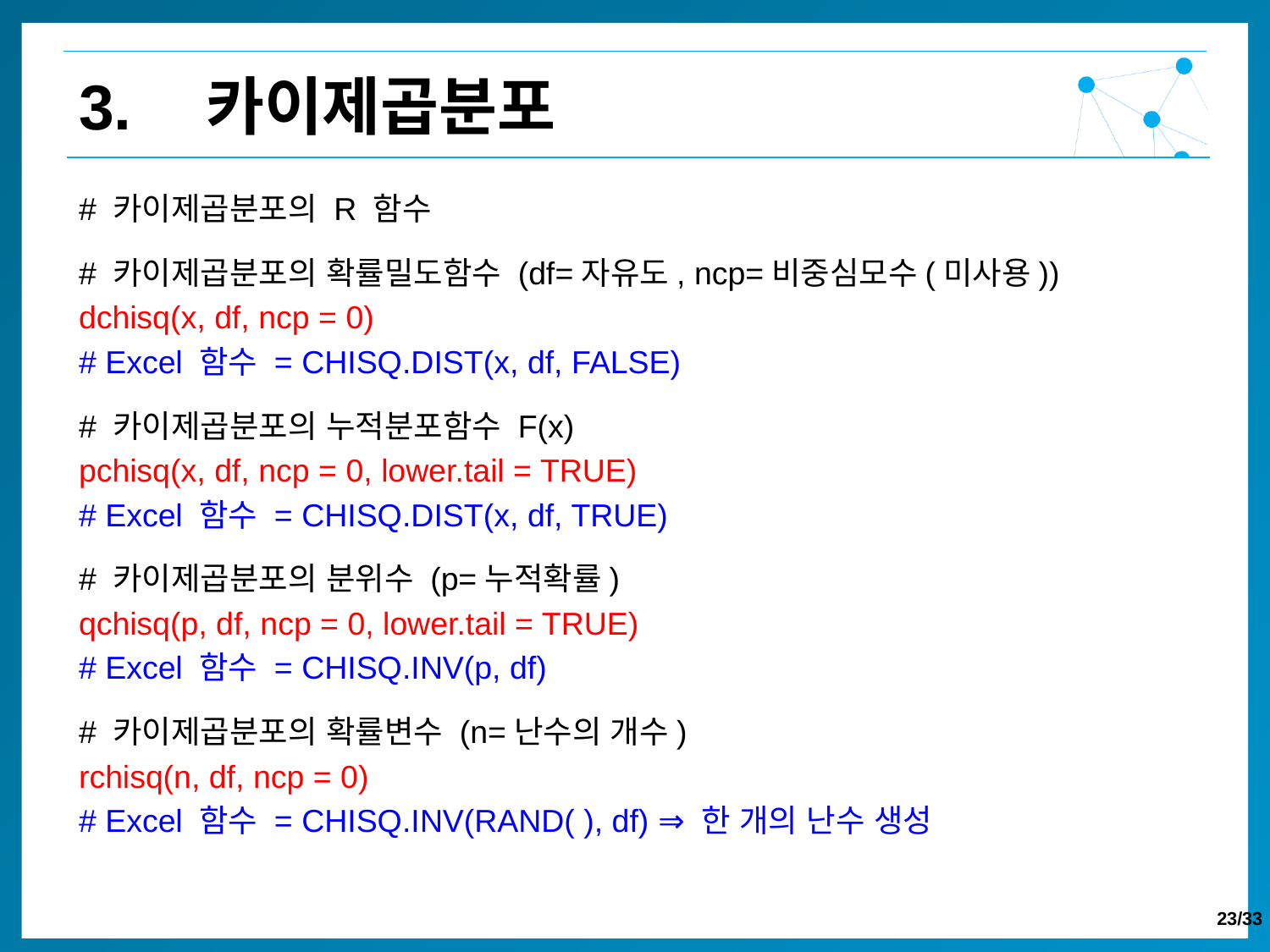

3.	카이제곱분포
# 카이제곱분포의 R 함수

# 카이제곱분포의 확률밀도함수 (df=자유도, ncp=비중심모수(미사용))
dchisq(x, df, ncp = 0)
# Excel 함수 = CHISQ.DIST(x, df, FALSE)

# 카이제곱분포의 누적분포함수 F(x)
pchisq(x, df, ncp = 0, lower.tail = TRUE)
# Excel 함수 = CHISQ.DIST(x, df, TRUE)

# 카이제곱분포의 분위수 (p=누적확률)
qchisq(p, df, ncp = 0, lower.tail = TRUE)
# Excel 함수 = CHISQ.INV(p, df)

# 카이제곱분포의 확률변수 (n=난수의 개수)
rchisq(n, df, ncp = 0)
# Excel 함수 = CHISQ.INV(RAND( ), df) ⇒ 한 개의 난수 생성